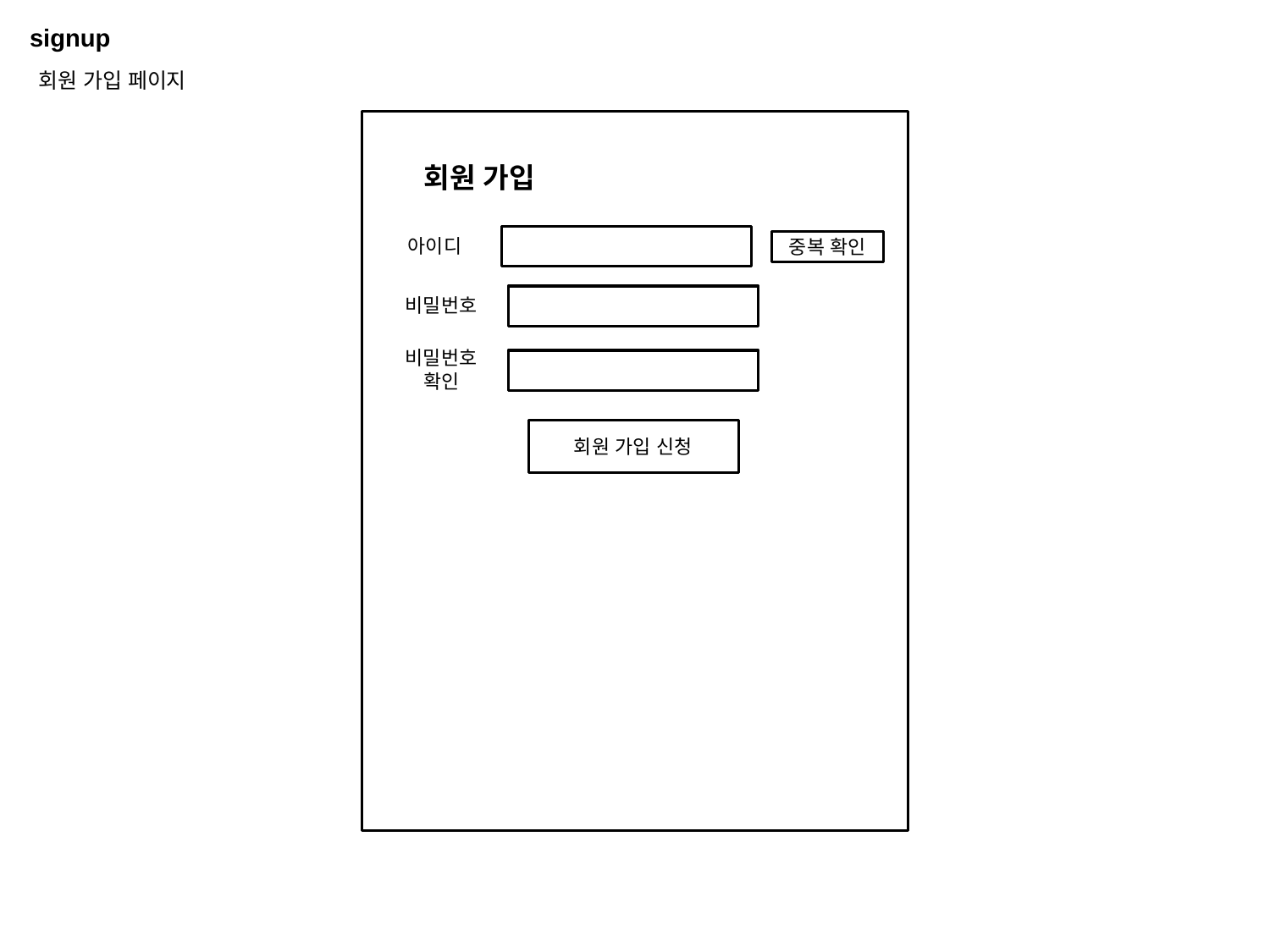

signup
회원 가입 페이지

회원 가입
아이디

중복 확인
비밀번호

비밀번호 확인

회원 가입 신청